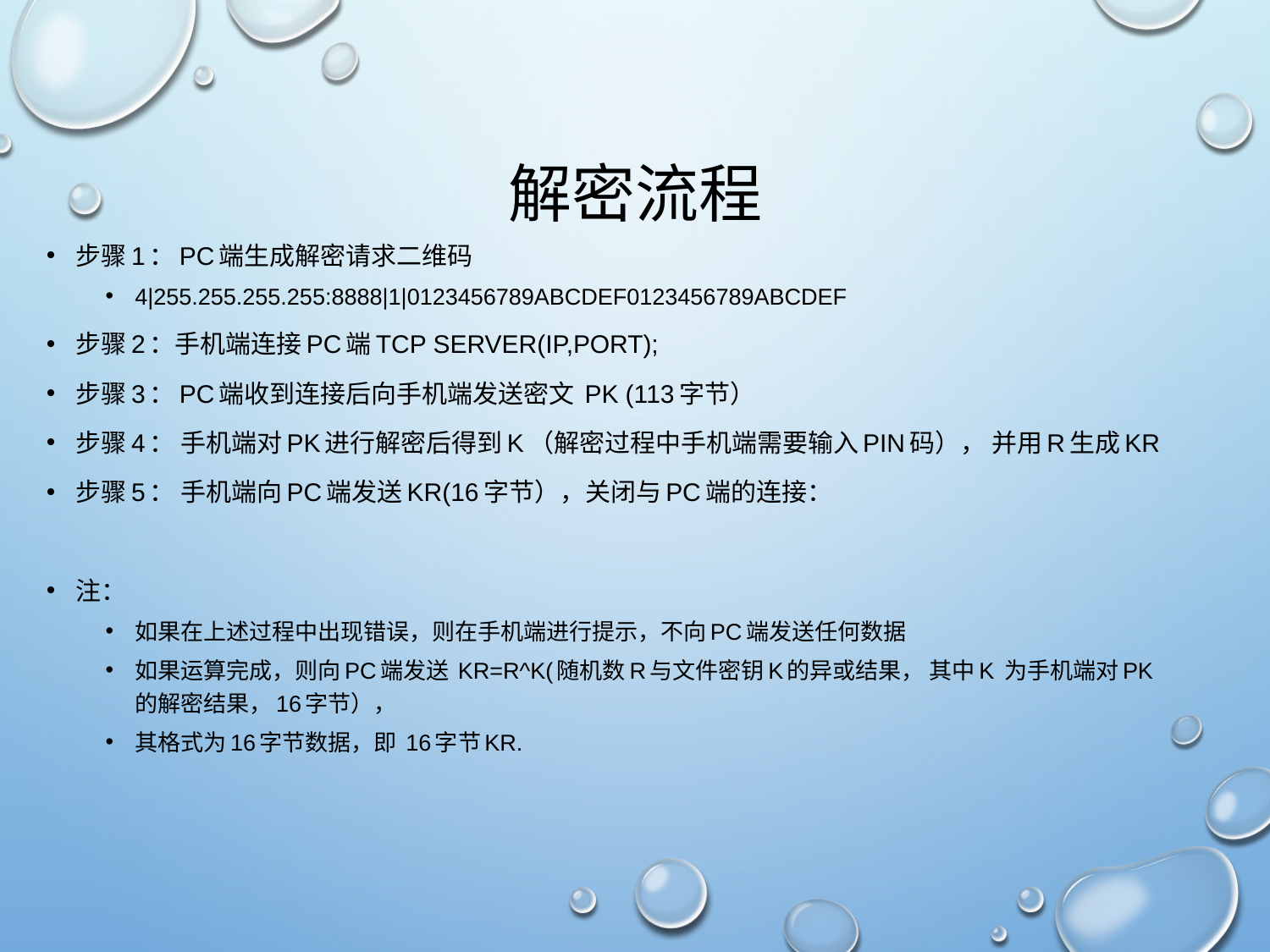

# 解密流程
步骤1：PC端生成解密请求二维码
4|255.255.255.255:8888|1|0123456789ABCDEF0123456789ABCDEF
步骤2：手机端连接PC端TCP Server(ip,port);
步骤3：PC端收到连接后向手机端发送密文 PK (113字节）
步骤4： 手机端对PK进行解密后得到K（解密过程中手机端需要输入PIN码）， 并用R生成KR
步骤5： 手机端向PC端发送KR(16字节），关闭与PC端的连接：

注：
如果在上述过程中出现错误，则在手机端进行提示，不向PC端发送任何数据
如果运算完成，则向PC端发送 KR=R^K(随机数R与文件密钥K的异或结果， 其中K 为手机端对PK的解密结果，16字节），
其格式为16字节数据，即 16字节KR.